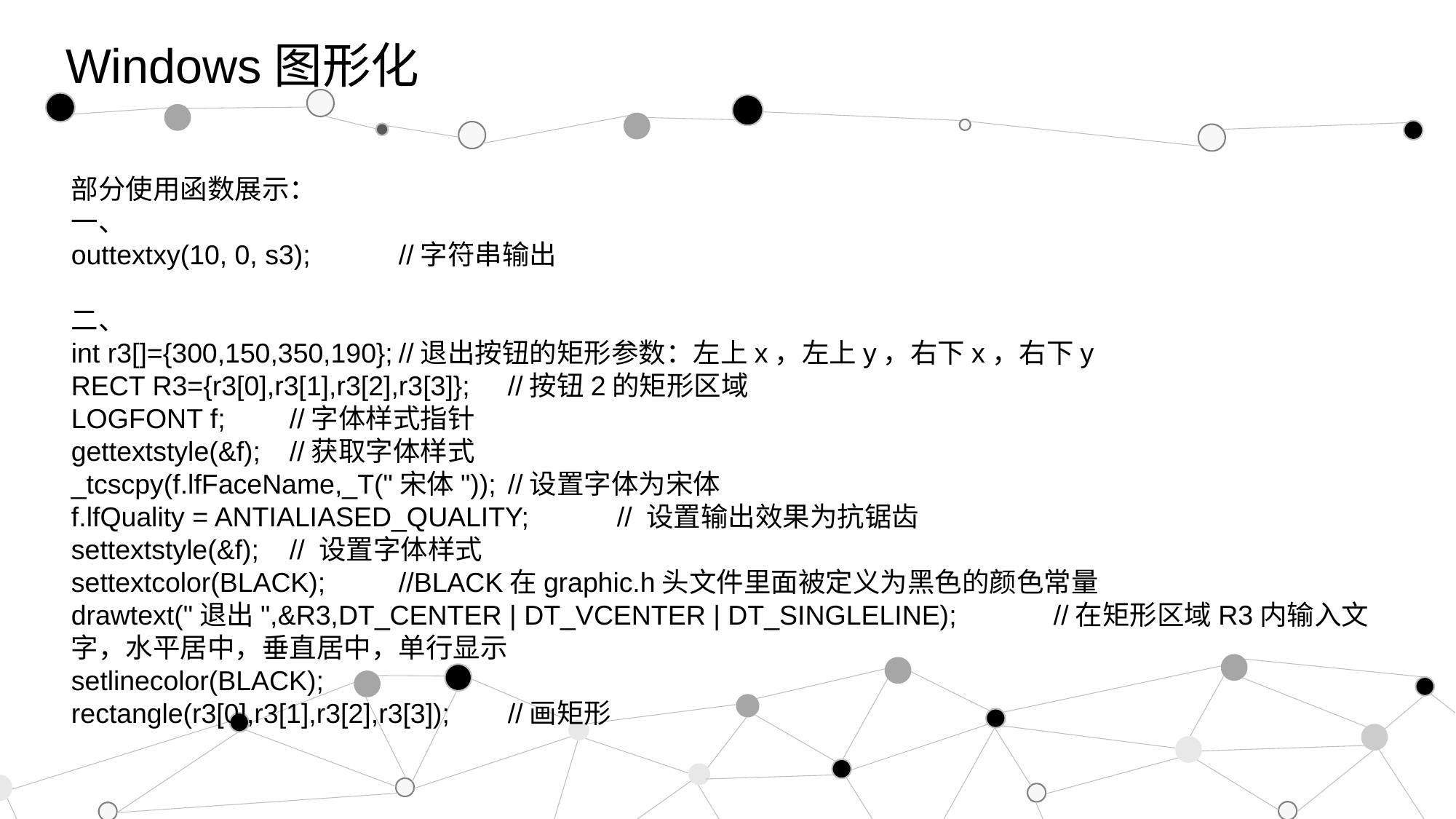

Windows图形化

部分使用函数展示：
一、
outtextxy(10, 0, s3);	//字符串输出

二、
int r3[]={300,150,350,190};	//退出按钮的矩形参数：左上x，左上y，右下x，右下y
RECT R3={r3[0],r3[1],r3[2],r3[3]};	//按钮2的矩形区域
LOGFONT f;	//字体样式指针
gettextstyle(&f);	//获取字体样式
_tcscpy(f.lfFaceName,_T("宋体"));	//设置字体为宋体
f.lfQuality = ANTIALIASED_QUALITY;	// 设置输出效果为抗锯齿
settextstyle(&f);	// 设置字体样式
settextcolor(BLACK);	//BLACK在graphic.h头文件里面被定义为黑色的颜色常量
drawtext("退出",&R3,DT_CENTER | DT_VCENTER | DT_SINGLELINE);	//在矩形区域R3内输入文字，水平居中，垂直居中，单行显示
setlinecolor(BLACK);
rectangle(r3[0],r3[1],r3[2],r3[3]);	//画矩形